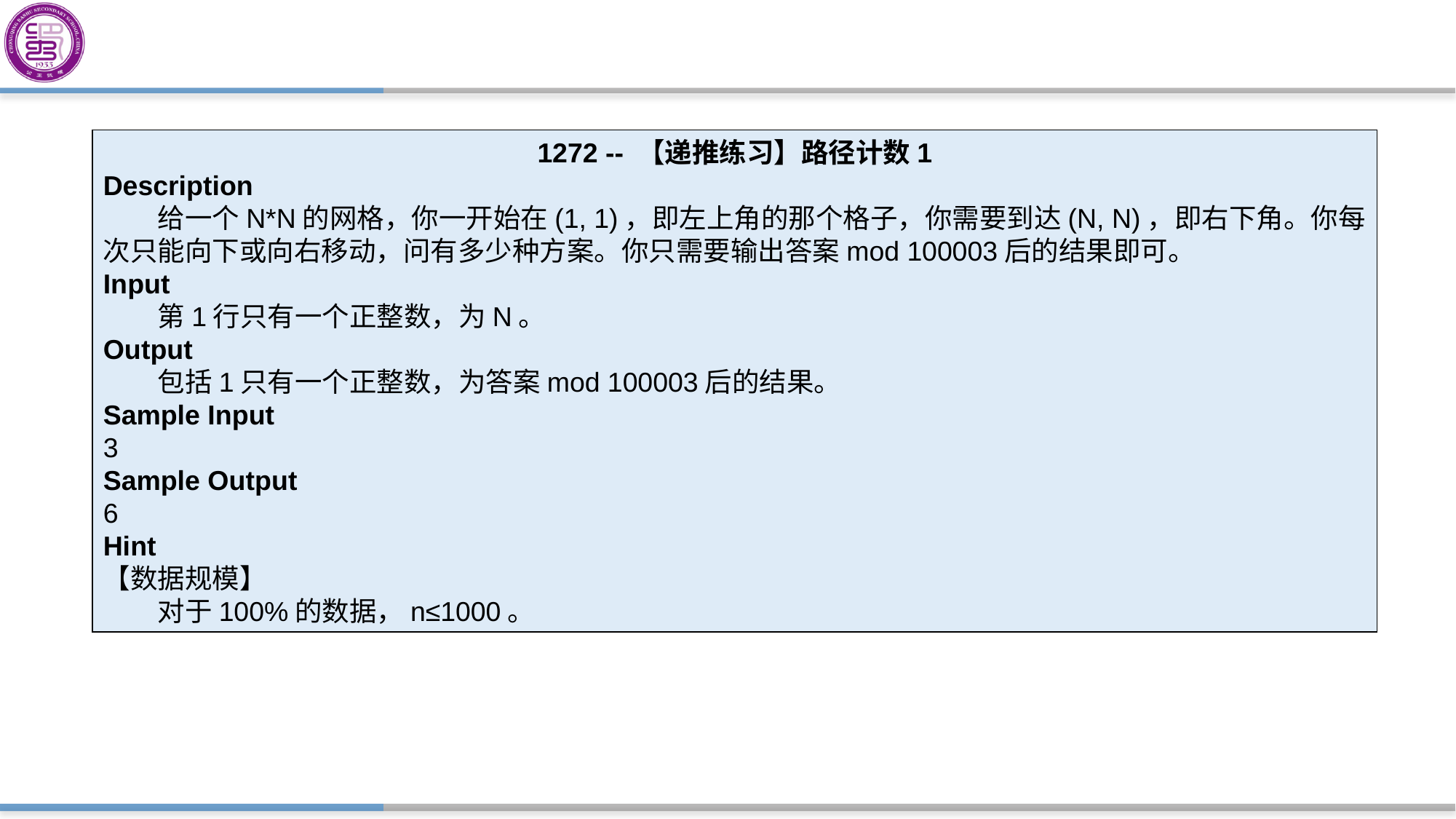

1272 -- 【递推练习】路径计数1
Description
　　给一个N*N的网格，你一开始在(1, 1)，即左上角的那个格子，你需要到达(N, N)，即右下角。你每次只能向下或向右移动，问有多少种方案。你只需要输出答案mod 100003后的结果即可。
Input
　　第1行只有一个正整数，为N。
Output
　　包括1只有一个正整数，为答案mod 100003后的结果。
Sample Input
3
Sample Output
6
Hint
【数据规模】
　　对于100%的数据，n≤1000。